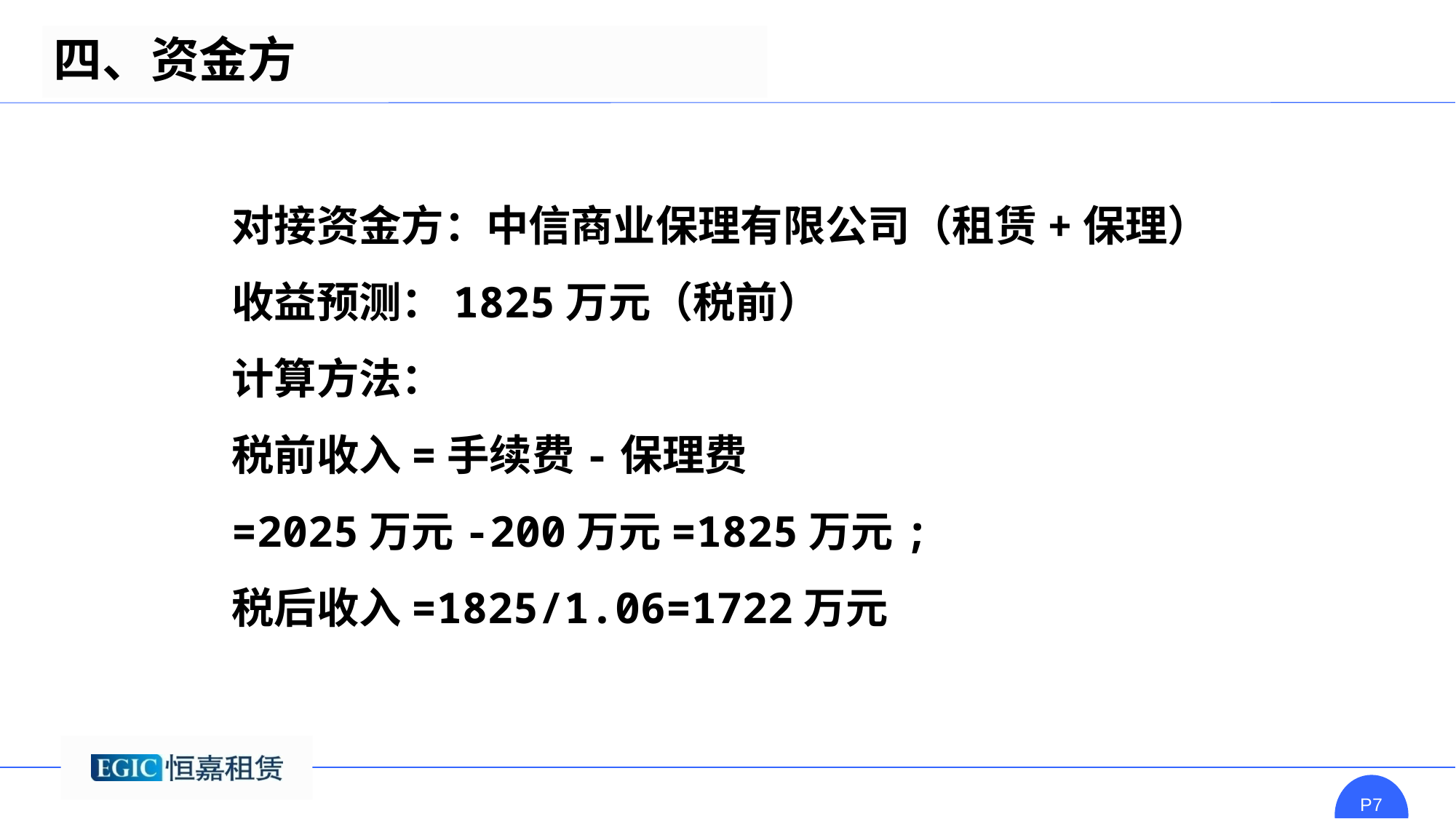

四、资金方
对接资金方：中信商业保理有限公司（租赁+保理）
收益预测：1825万元（税前）
计算方法：
税前收入=手续费-保理费
=2025万元-200万元=1825万元;
税后收入=1825/1.06=1722万元